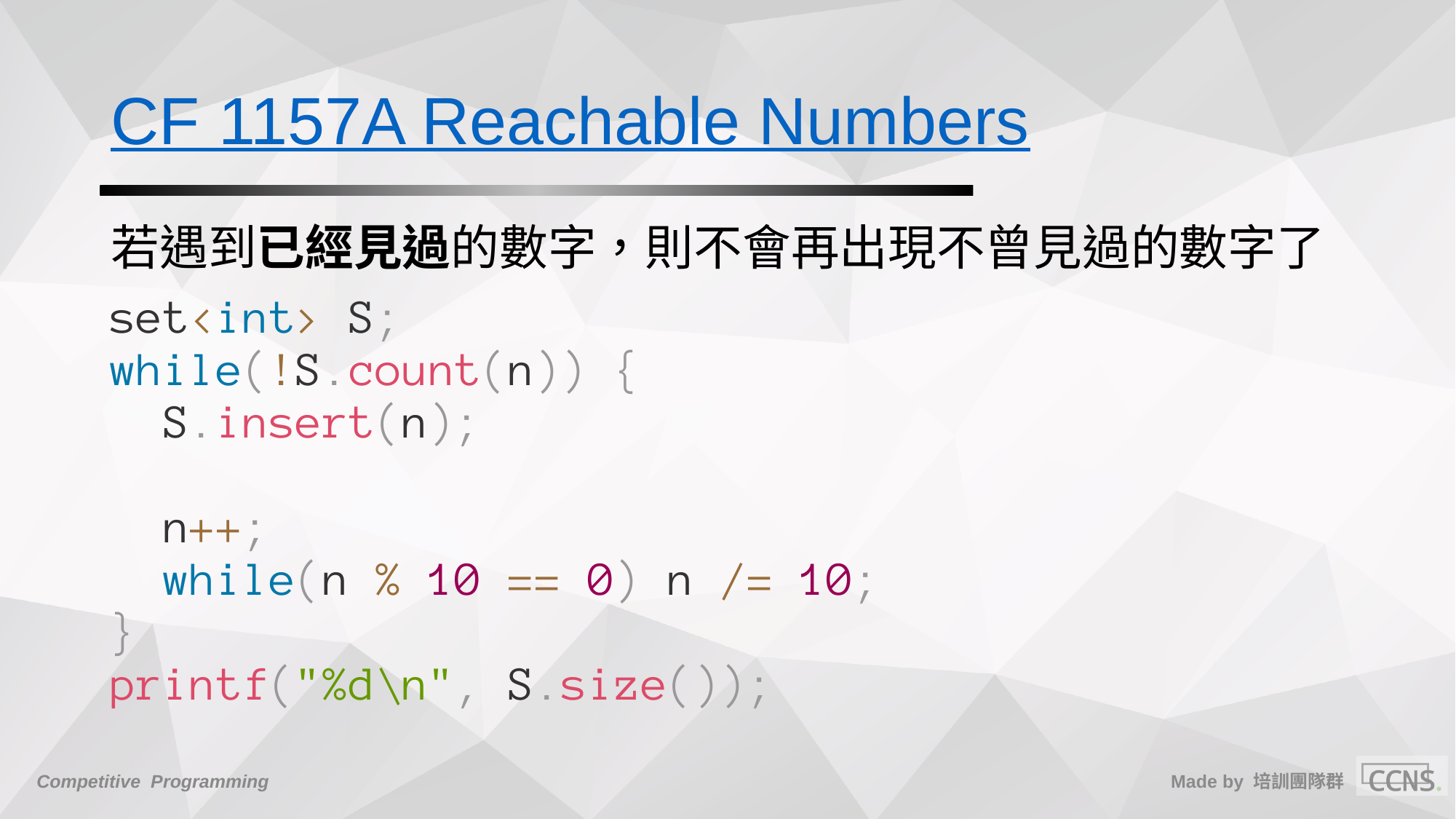

# CF 1157A Reachable Numbers
若遇到已經見過的數字，則不會再出現不曾見過的數字了
set<int> S;
while(!S.count(n)) {
  S.insert(n);
  n++;
  while(n % 10 == 0) n /= 10;
}
printf("%d\n", S.size());